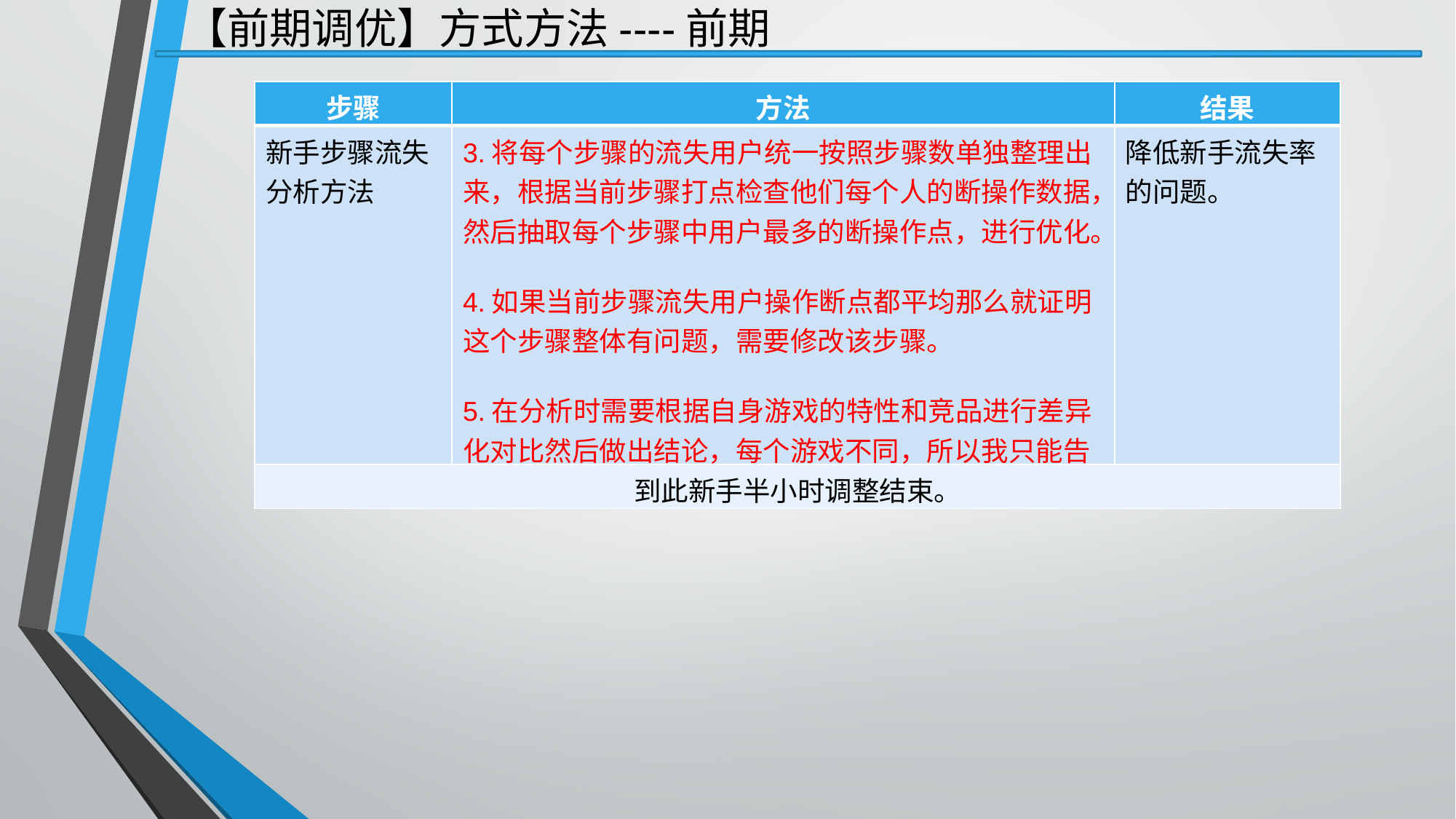

【前期调优】方式方法----前期

| 步骤 | 方法 | 结果 |
| --- | --- | --- |
| 新手步骤流失分析方法 | 3.将每个步骤的流失用户统一按照步骤数单独整理出来，根据当前步骤打点检查他们每个人的断操作数据，然后抽取每个步骤中用户最多的断操作点，进行优化。 4.如果当前步骤流失用户操作断点都平均那么就证明这个步骤整体有问题，需要修改该步骤。 5.在分析时需要根据自身游戏的特性和竞品进行差异化对比然后做出结论，每个游戏不同，所以我只能告诉以上方法。 | 降低新手流失率的问题。 |
| 到此新手半小时调整结束。 |  |  |